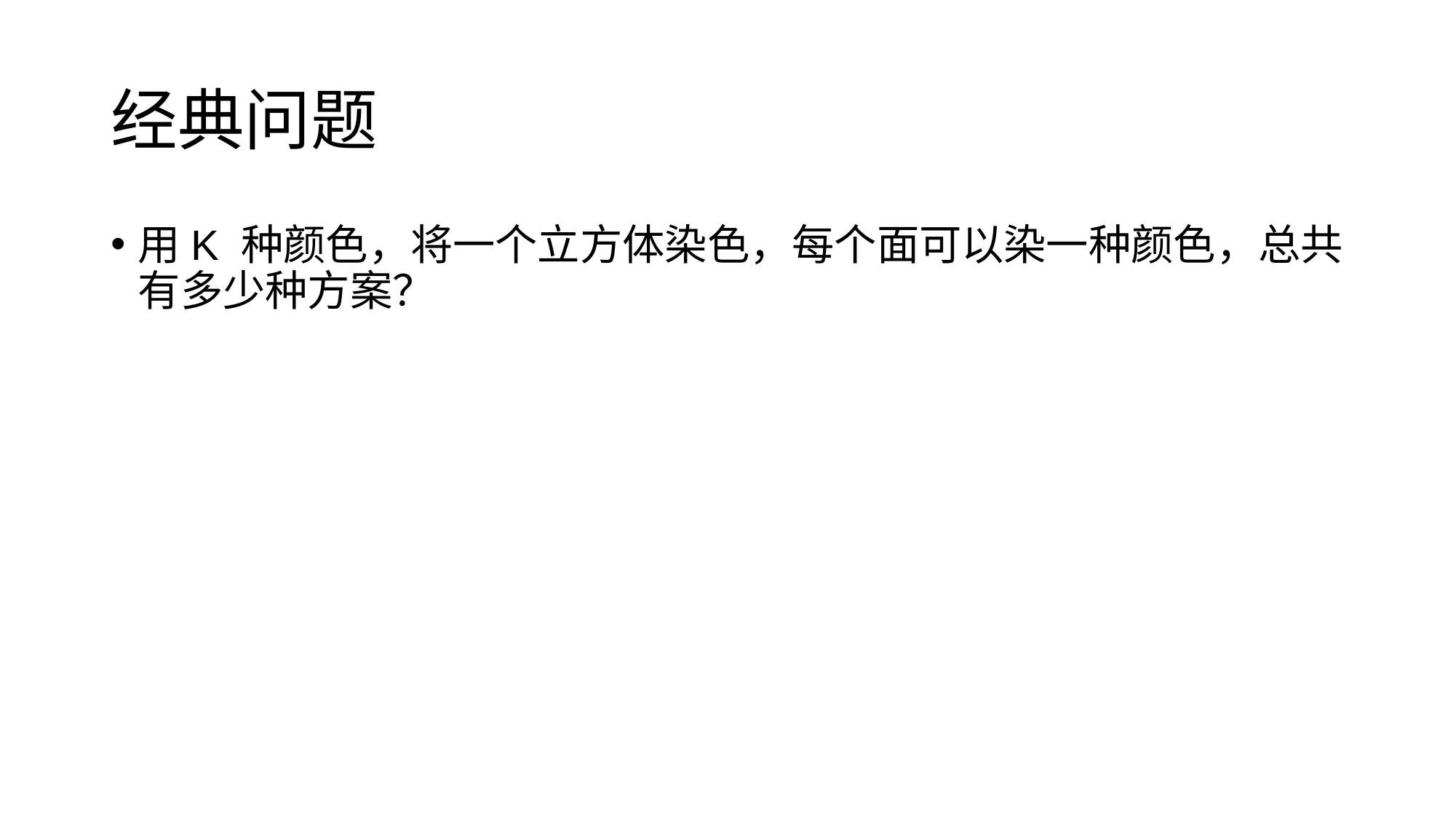

# 经典问题
用K 种颜色，将一个立方体染色，每个面可以染一种颜色，总共有多少种方案？